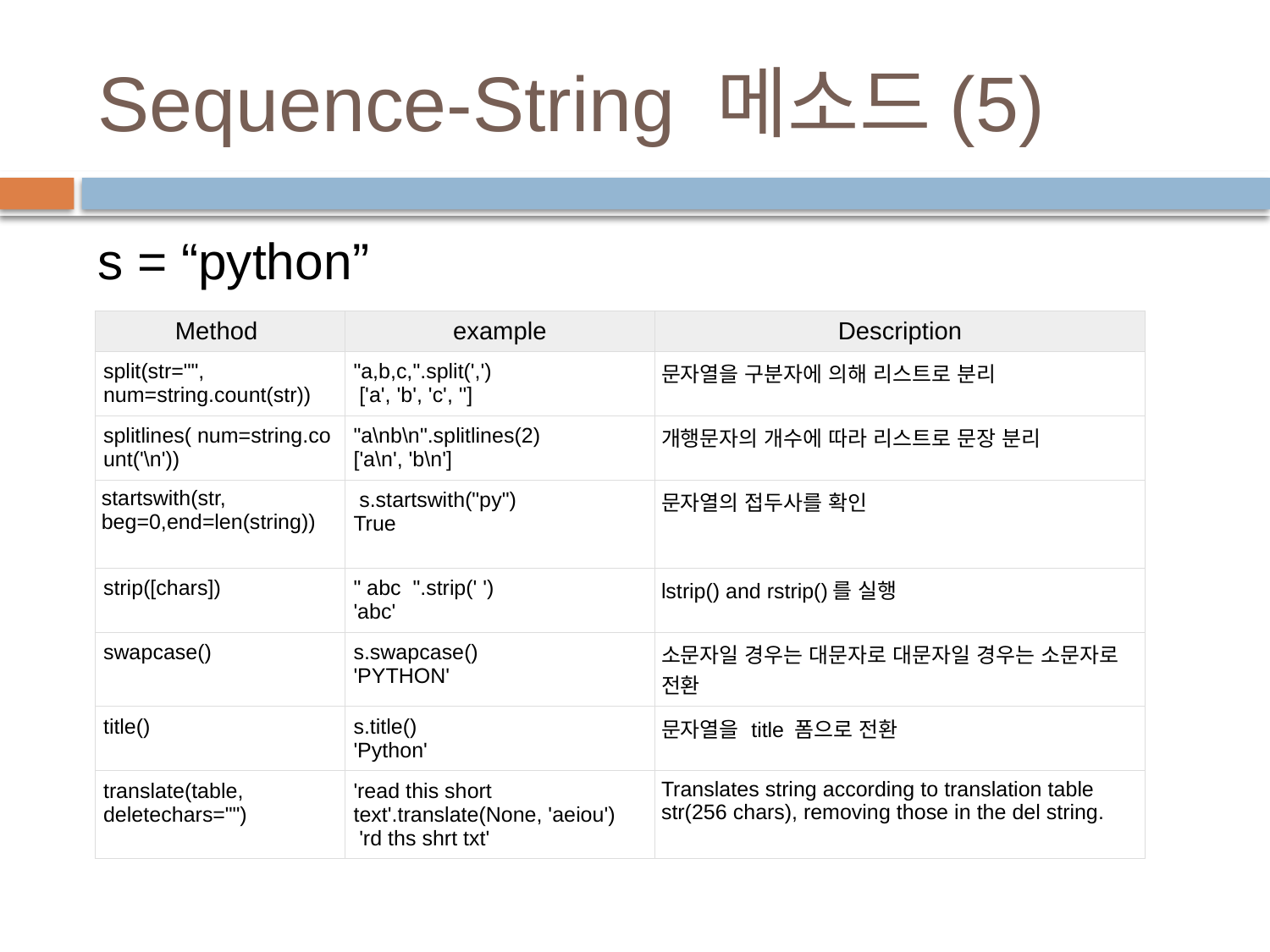

# Sequence-String 메소드(5)
s = “python”
| Method | example | Description |
| --- | --- | --- |
| split(str="", num=string.count(str)) | "a,b,c,".split(',') ['a', 'b', 'c', ''] | 문자열을 구분자에 의해 리스트로 분리 |
| splitlines( num=string.count('\n')) | "a\nb\n".splitlines(2) ['a\n', 'b\n'] | 개행문자의 개수에 따라 리스트로 문장 분리 |
| startswith(str, beg=0,end=len(string)) | s.startswith("py") True | 문자열의 접두사를 확인 |
| strip([chars]) | " abc ".strip(' ') 'abc' | lstrip() and rstrip()를 실행 |
| swapcase() | s.swapcase() 'PYTHON' | 소문자일 경우는 대문자로 대문자일 경우는 소문자로 전환 |
| title() | s.title() 'Python' | 문자열을 title 폼으로 전환 |
| translate(table, deletechars="") | 'read this short text'.translate(None, 'aeiou') 'rd ths shrt txt' | Translates string according to translation table str(256 chars), removing those in the del string. |